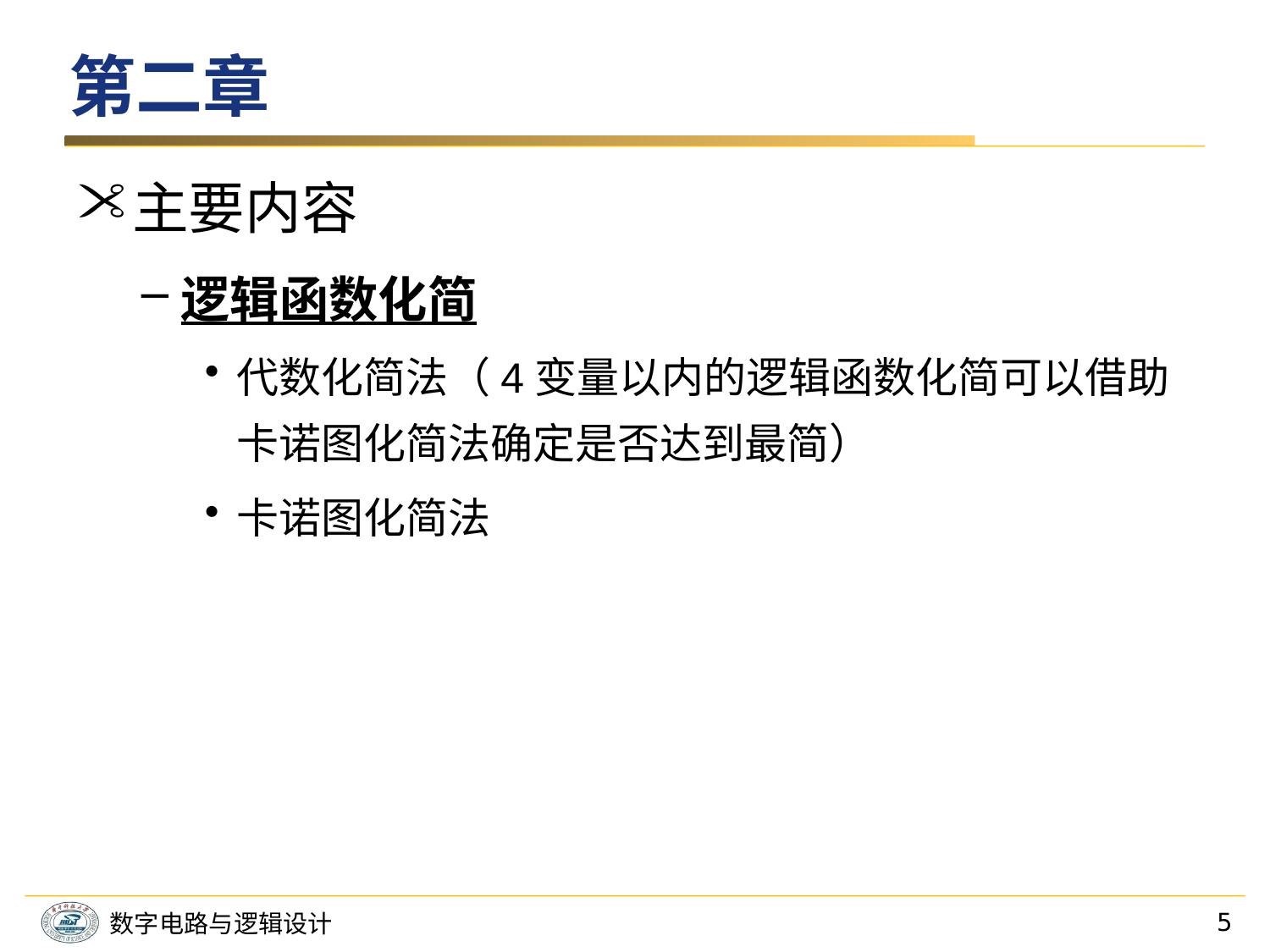

# 第二章
主要内容
逻辑函数化简
代数化简法（4变量以内的逻辑函数化简可以借助卡诺图化简法确定是否达到最简）
卡诺图化简法

5
数字电路与逻辑设计